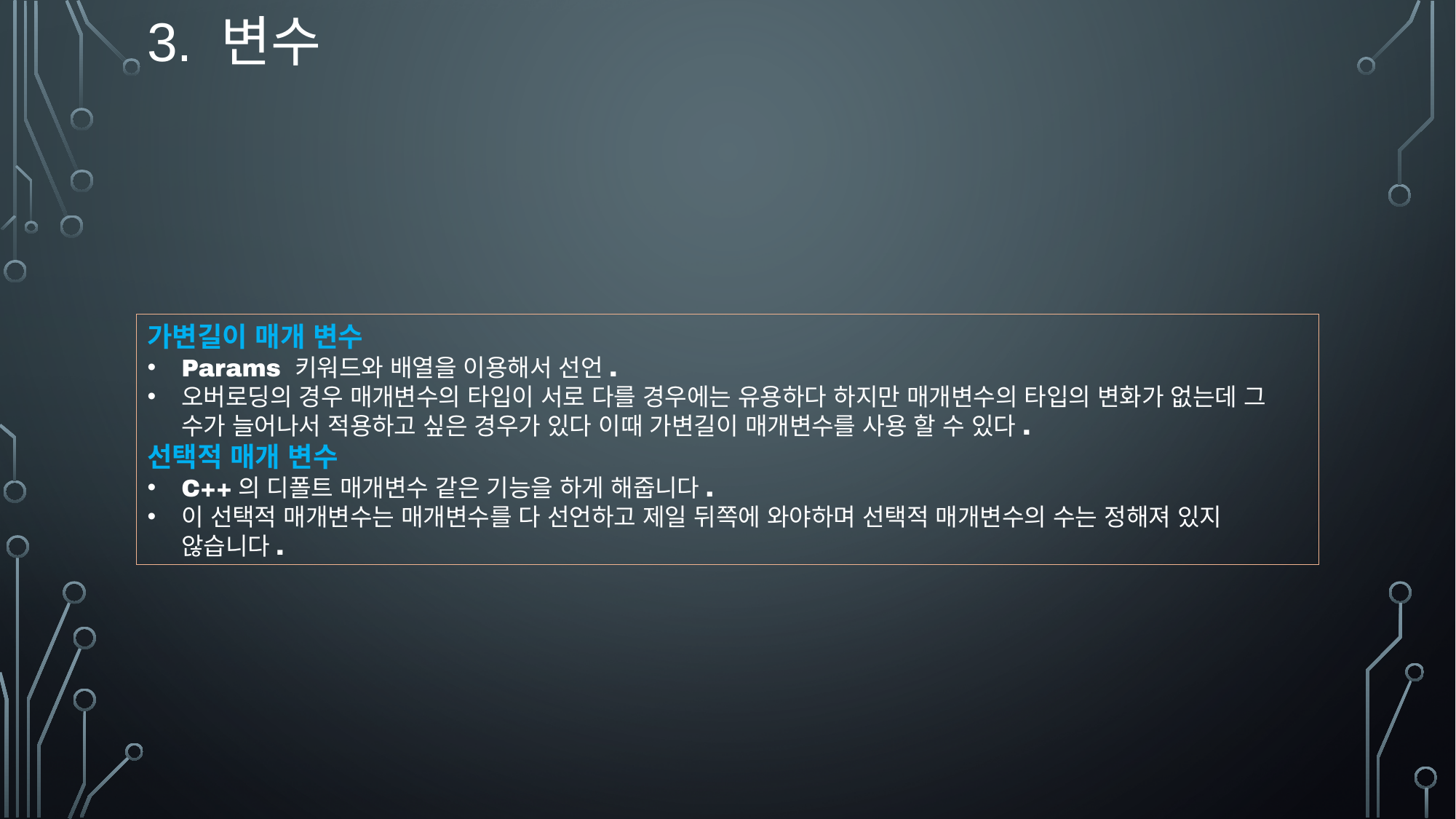

# 3. 변수
가변길이 매개 변수
Params 키워드와 배열을 이용해서 선언.
오버로딩의 경우 매개변수의 타입이 서로 다를 경우에는 유용하다 하지만 매개변수의 타입의 변화가 없는데 그 수가 늘어나서 적용하고 싶은 경우가 있다 이때 가변길이 매개변수를 사용 할 수 있다.
선택적 매개 변수
C++의 디폴트 매개변수 같은 기능을 하게 해줍니다.
이 선택적 매개변수는 매개변수를 다 선언하고 제일 뒤쪽에 와야하며 선택적 매개변수의 수는 정해져 있지 않습니다.